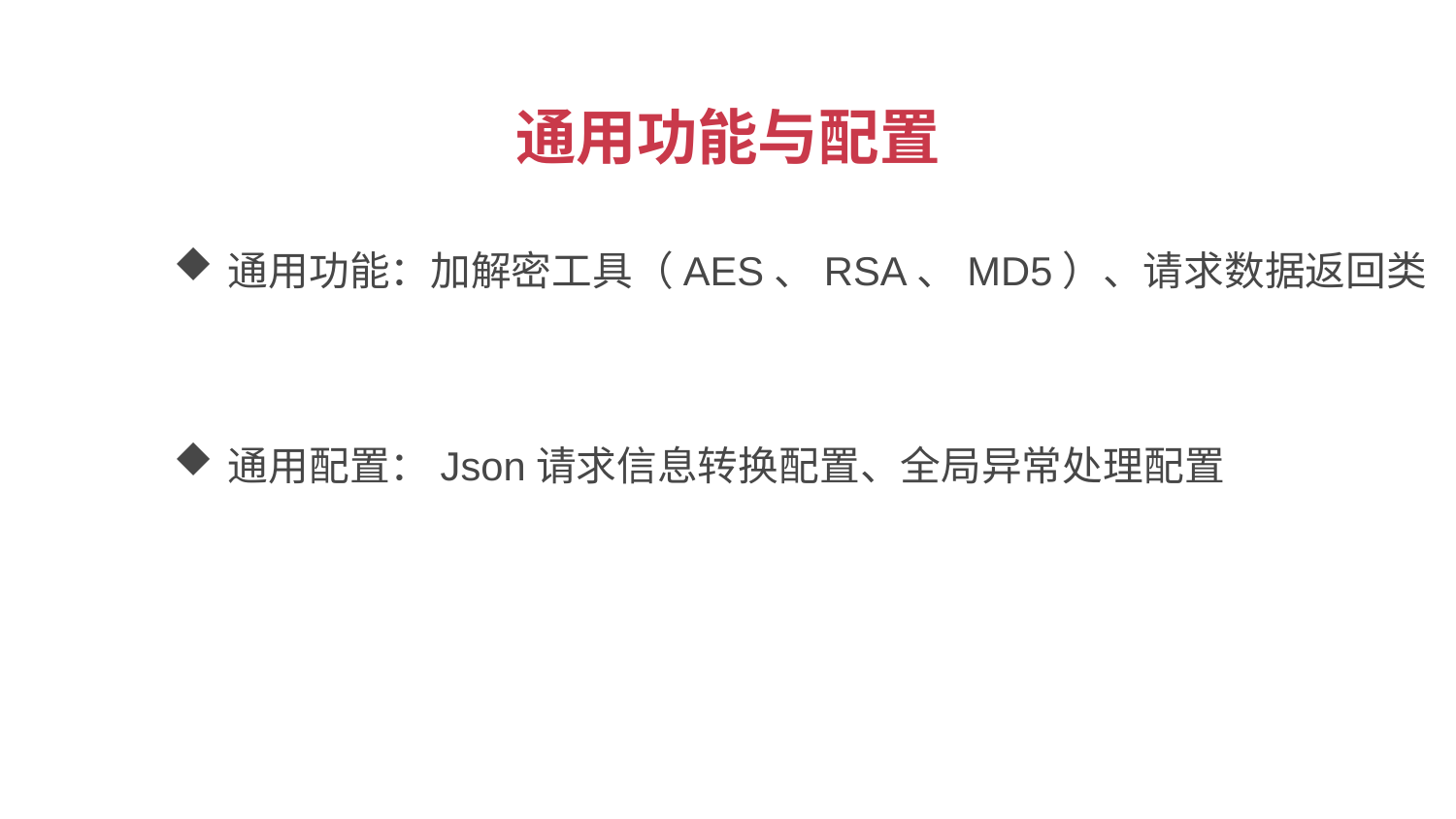

通用功能与配置
通用功能：加解密工具（AES、RSA、MD5）、请求数据返回类
通用配置：Json请求信息转换配置、全局异常处理配置